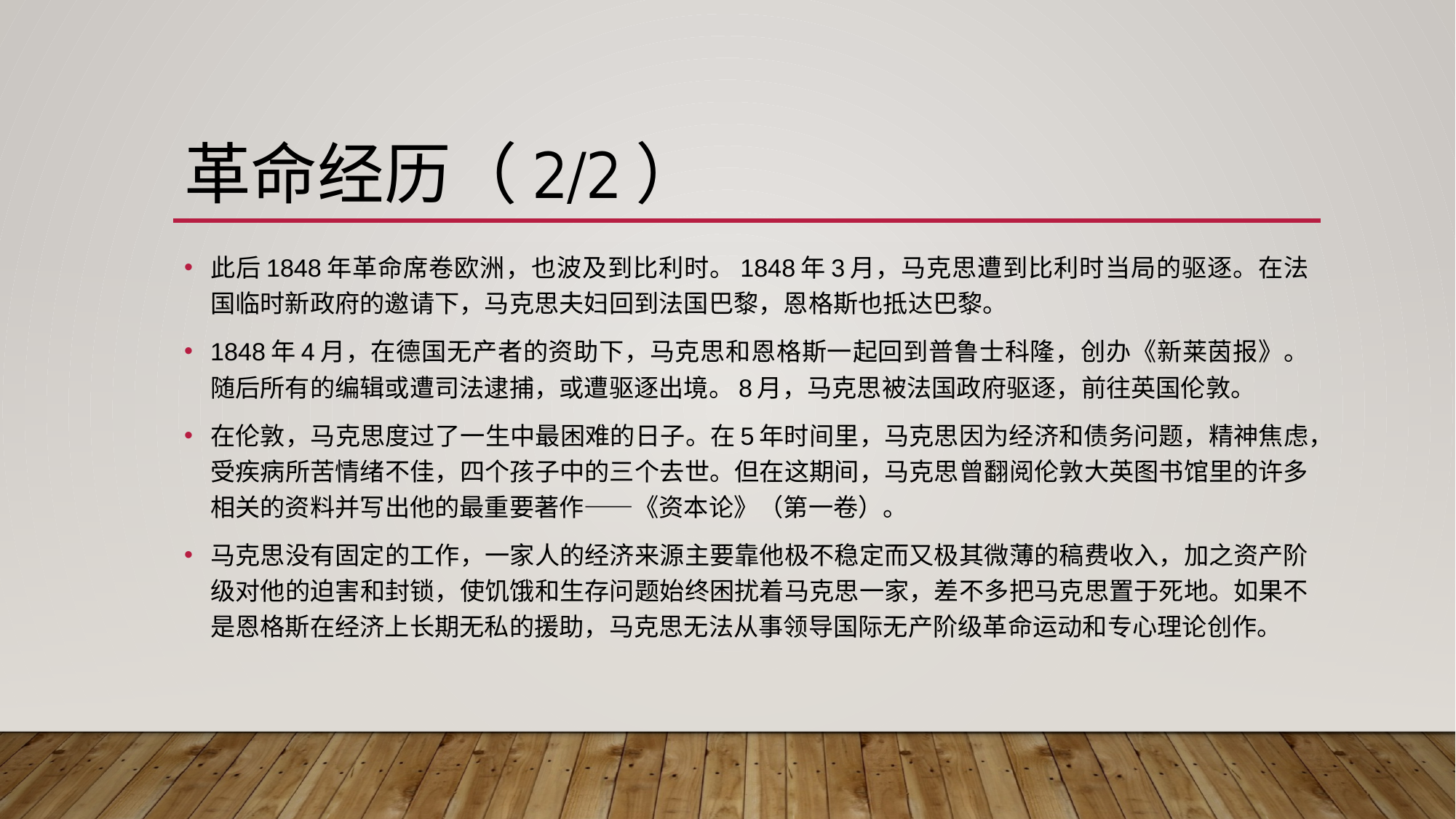

# 革命经历（2/2）
此后1848年革命席卷欧洲，也波及到比利时。1848年3月，马克思遭到比利时当局的驱逐。在法国临时新政府的邀请下，马克思夫妇回到法国巴黎，恩格斯也抵达巴黎。
1848年4月，在德国无产者的资助下，马克思和恩格斯一起回到普鲁士科隆，创办《新莱茵报》。随后所有的编辑或遭司法逮捕，或遭驱逐出境。8月，马克思被法国政府驱逐，前往英国伦敦。
在伦敦，马克思度过了一生中最困难的日子。在5年时间里，马克思因为经济和债务问题，精神焦虑，受疾病所苦情绪不佳，四个孩子中的三个去世。但在这期间，马克思曾翻阅伦敦大英图书馆里的许多相关的资料并写出他的最重要著作——《资本论》（第一卷）。
马克思没有固定的工作，一家人的经济来源主要靠他极不稳定而又极其微薄的稿费收入，加之资产阶级对他的迫害和封锁，使饥饿和生存问题始终困扰着马克思一家，差不多把马克思置于死地。如果不是恩格斯在经济上长期无私的援助，马克思无法从事领导国际无产阶级革命运动和专心理论创作。